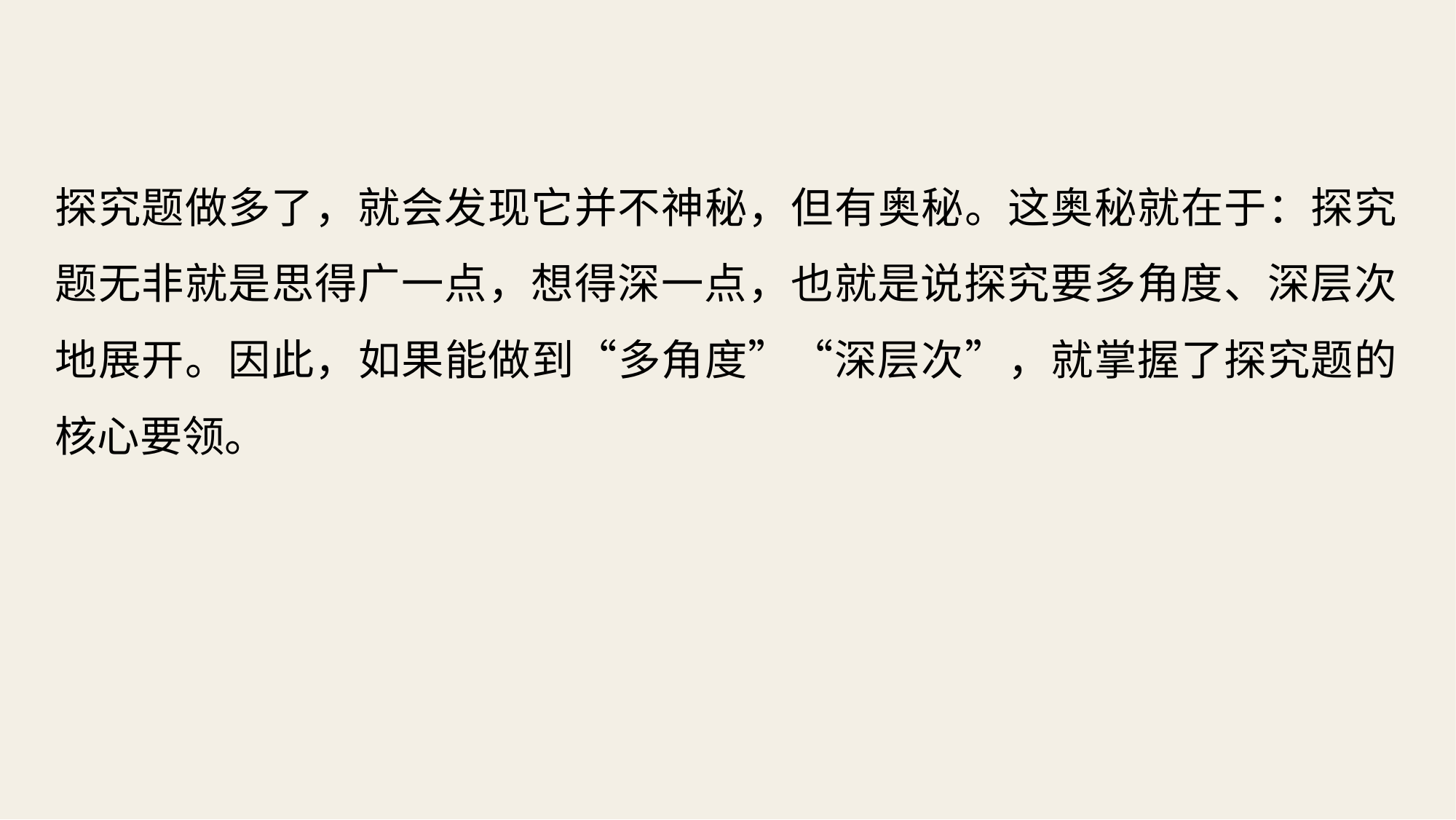

探究题做多了，就会发现它并不神秘，但有奥秘。这奥秘就在于：探究题无非就是思得广一点，想得深一点，也就是说探究要多角度、深层次地展开。因此，如果能做到“多角度”“深层次”，就掌握了探究题的核心要领。